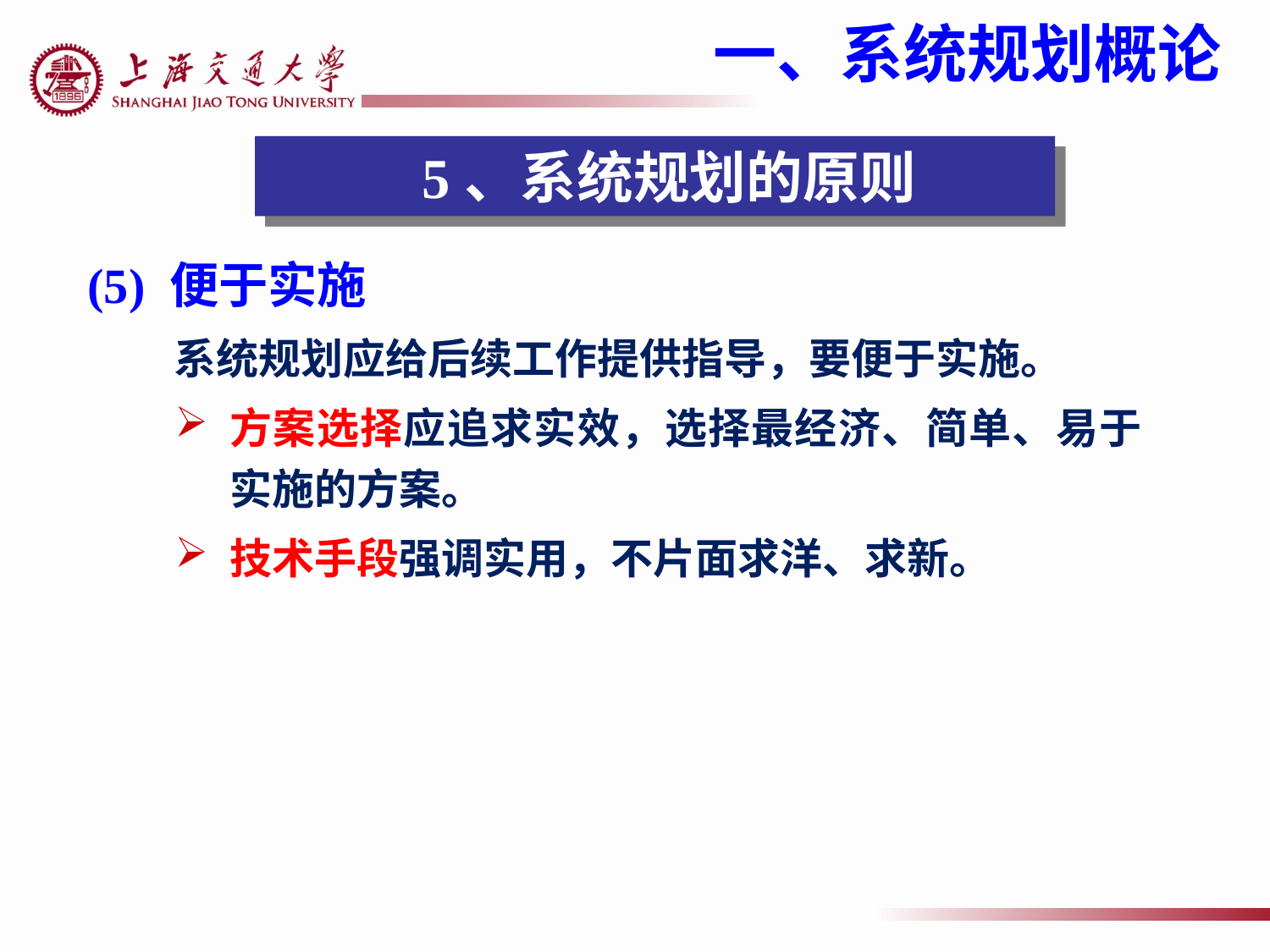

一、系统规划概论
  5、系统规划的原则
(5) 便于实施
        系统规划应给后续工作提供指导，要便于实施。
方案选择应追求实效，选择最经济、简单、易于实施的方案。
技术手段强调实用，不片面求洋、求新。